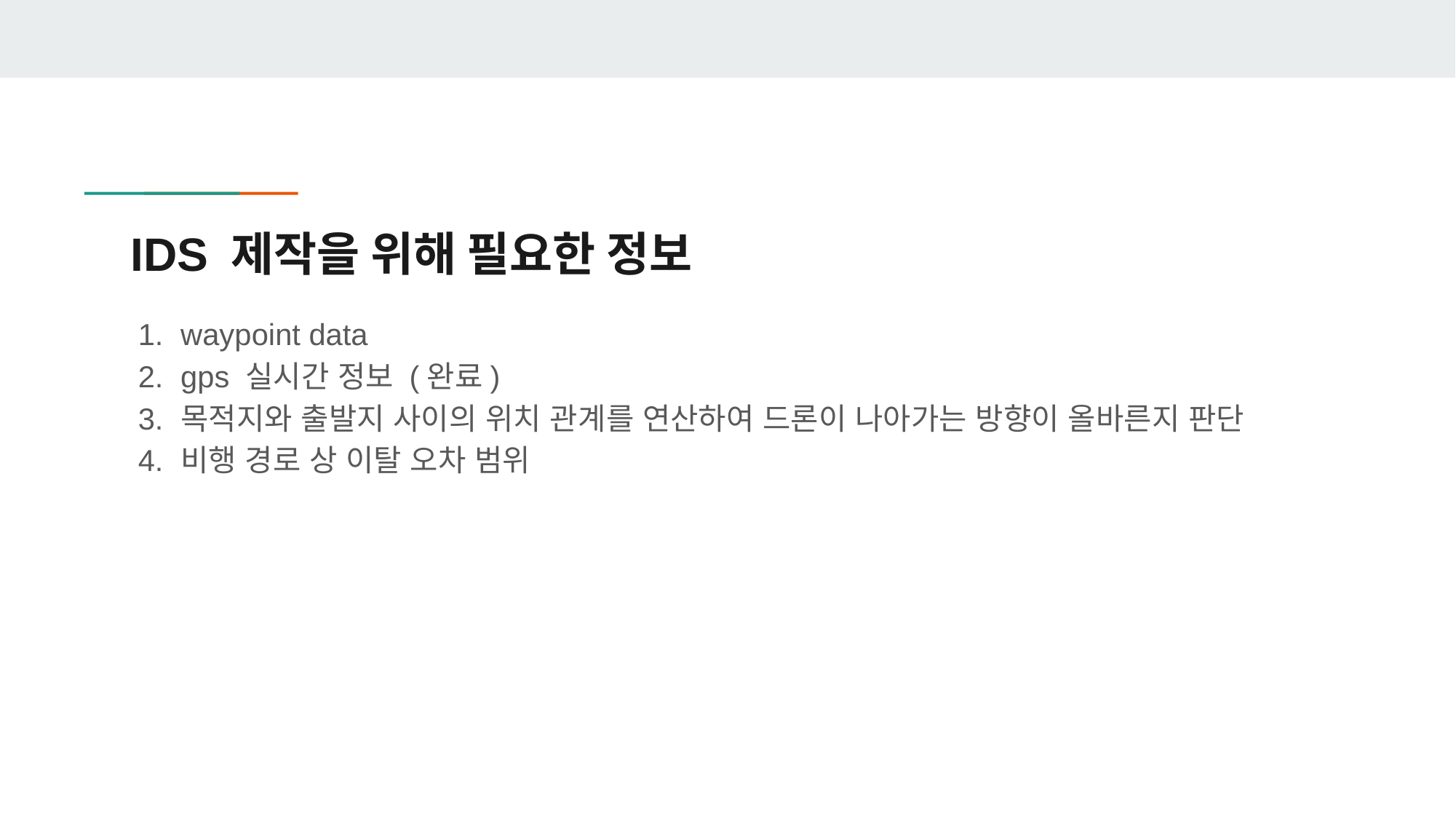

# IDS 제작을 위해 필요한 정보
waypoint data
gps 실시간 정보 (완료)
목적지와 출발지 사이의 위치 관계를 연산하여 드론이 나아가는 방향이 올바른지 판단
비행 경로 상 이탈 오차 범위